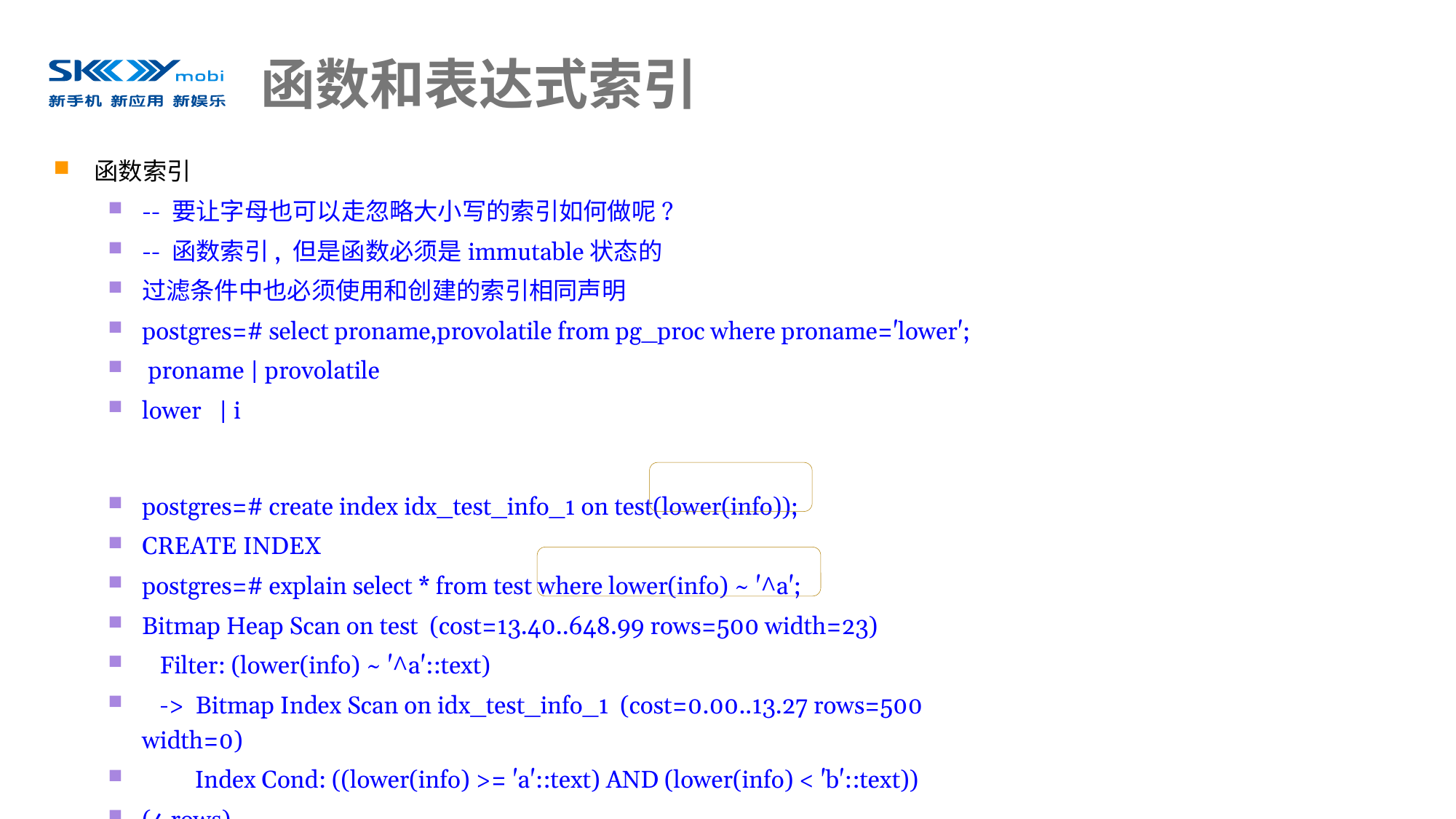

# 函数和表达式索引
函数索引
-- 要让字母也可以走忽略大小写的索引如何做呢?
-- 函数索引, 但是函数必须是immutable状态的
过滤条件中也必须使用和创建的索引相同声明
postgres=# select proname,provolatile from pg_proc where proname='lower';
 proname | provolatile
lower   | i

postgres=# create index idx_test_info_1 on test(lower(info));
CREATE INDEX
postgres=# explain select * from test where lower(info) ~ '^a';
Bitmap Heap Scan on test  (cost=13.40..648.99 rows=500 width=23)
   Filter: (lower(info) ~ '^a'::text)
   ->  Bitmap Index Scan on idx_test_info_1  (cost=0.00..13.27 rows=500 width=0)
         Index Cond: ((lower(info) >= 'a'::text) AND (lower(info) < 'b'::text))
(4 rows)